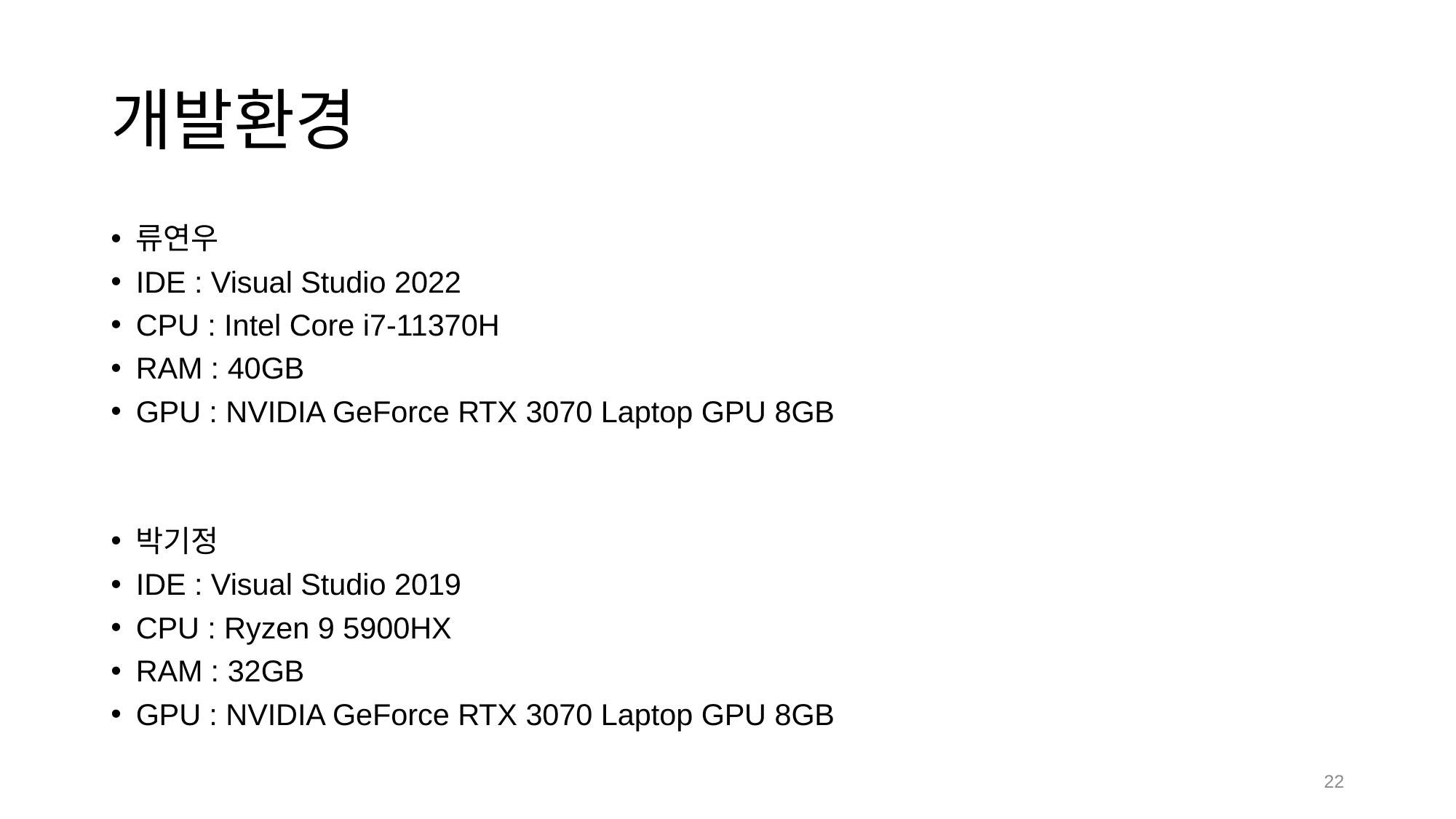

# 개발환경
류연우
IDE : Visual Studio 2022
CPU : Intel Core i7-11370H
RAM : 40GB
GPU : NVIDIA GeForce RTX 3070 Laptop GPU 8GB

박기정
IDE : Visual Studio 2019
CPU : Ryzen 9 5900HX
RAM : 32GB
GPU : NVIDIA GeForce RTX 3070 Laptop GPU 8GB

22